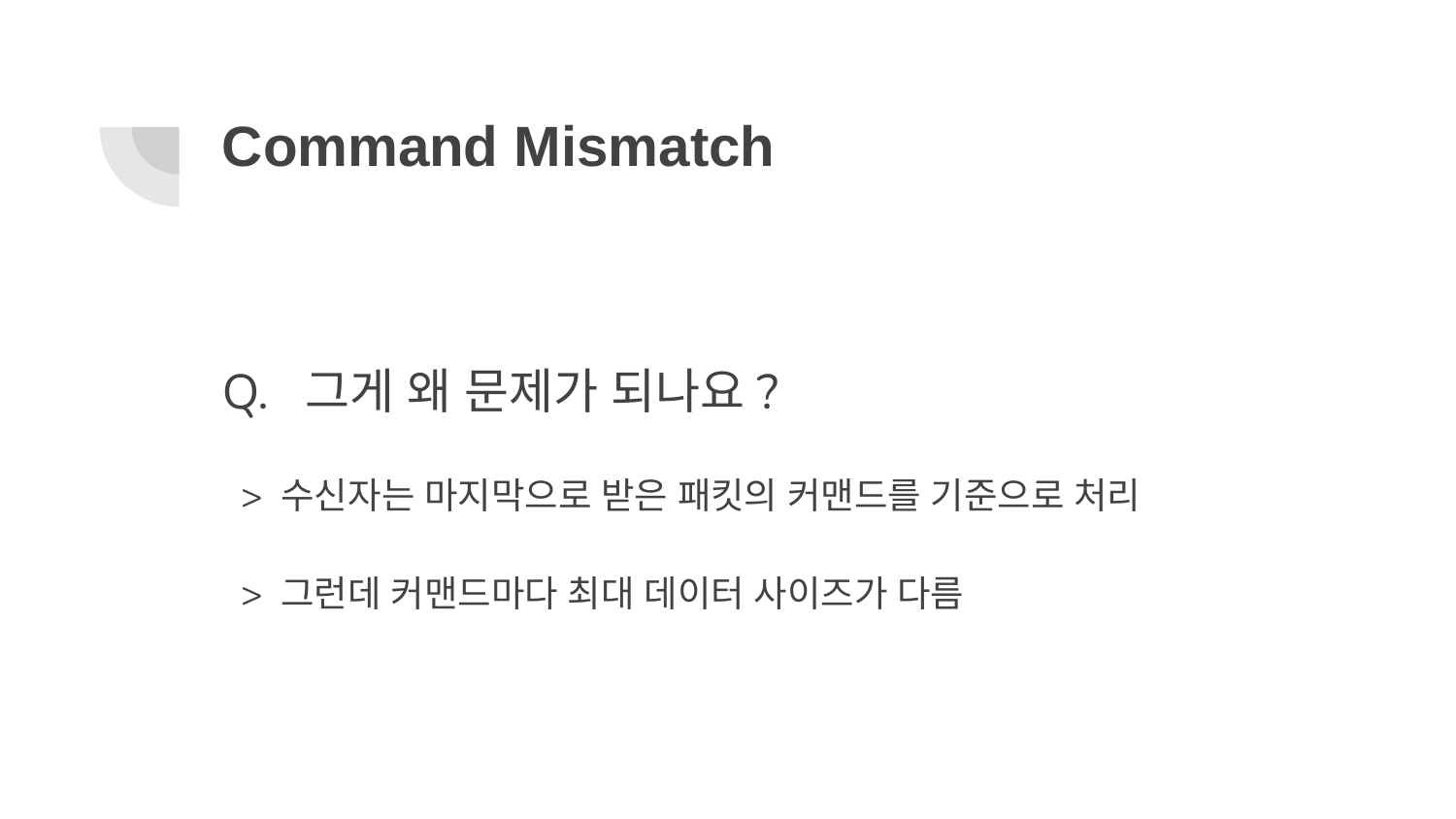

# Command Mismatch
Q.  그게 왜 문제가 되나요?
  > 수신자는 마지막으로 받은 패킷의 커맨드를 기준으로 처리
  > 그런데 커맨드마다 최대 데이터 사이즈가 다름